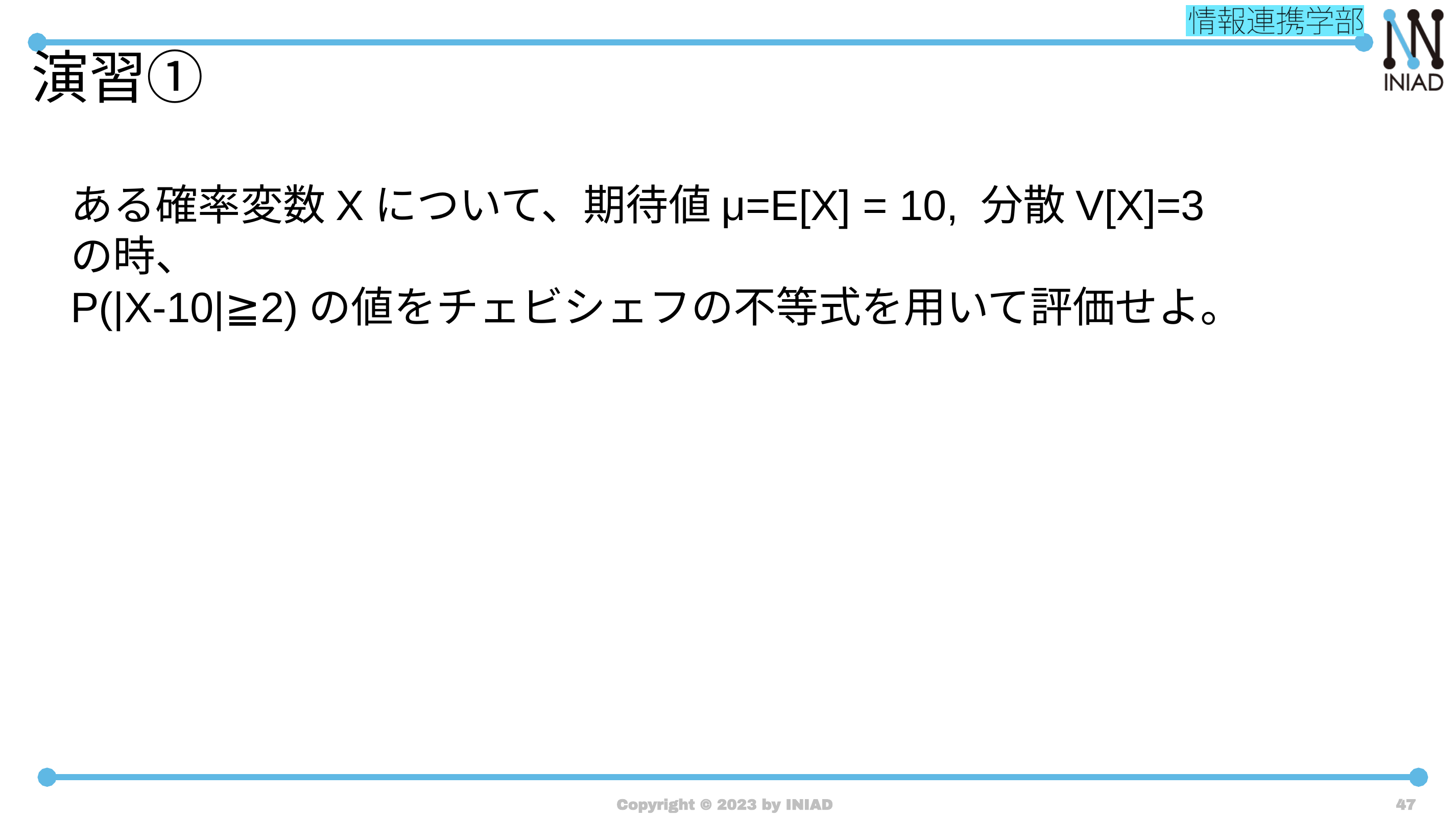

# 演習①
ある確率変数Xについて、期待値μ=E[X] = 10, 分散V[X]=3　の時、
P(|X-10|≧2)の値をチェビシェフの不等式を用いて評価せよ。
Copyright © 2023 by INIAD
47